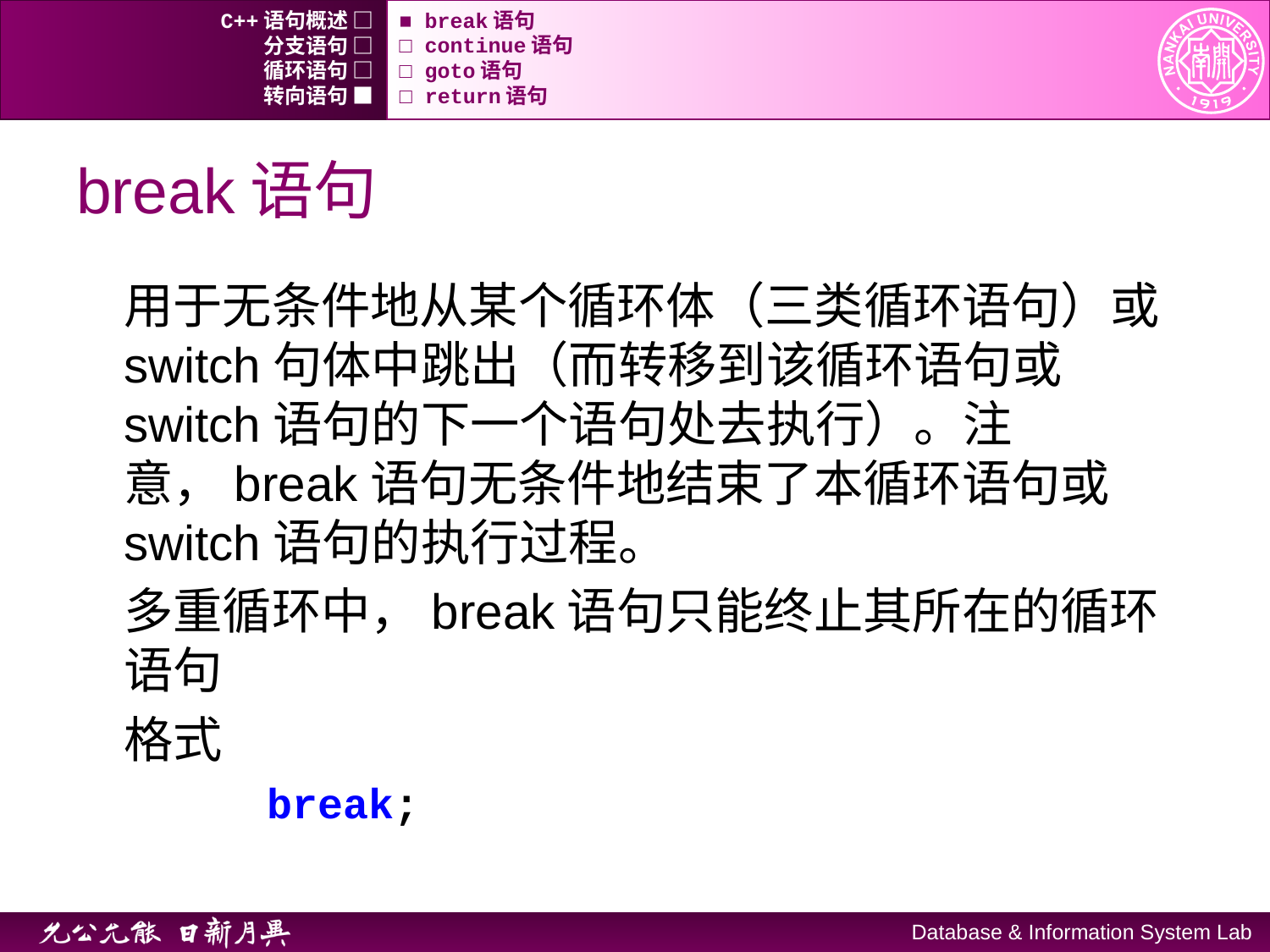

C++语句概述 □
■ break语句
分支语句 □
□ continue语句
循环语句 □
□ goto语句
转向语句 ■
□ return语句
# break语句
用于无条件地从某个循环体（三类循环语句）或switch句体中跳出（而转移到该循环语句或switch语句的下一个语句处去执行）。注意，break语句无条件地结束了本循环语句或switch语句的执行过程。
多重循环中，break语句只能终止其所在的循环语句
格式
	break;